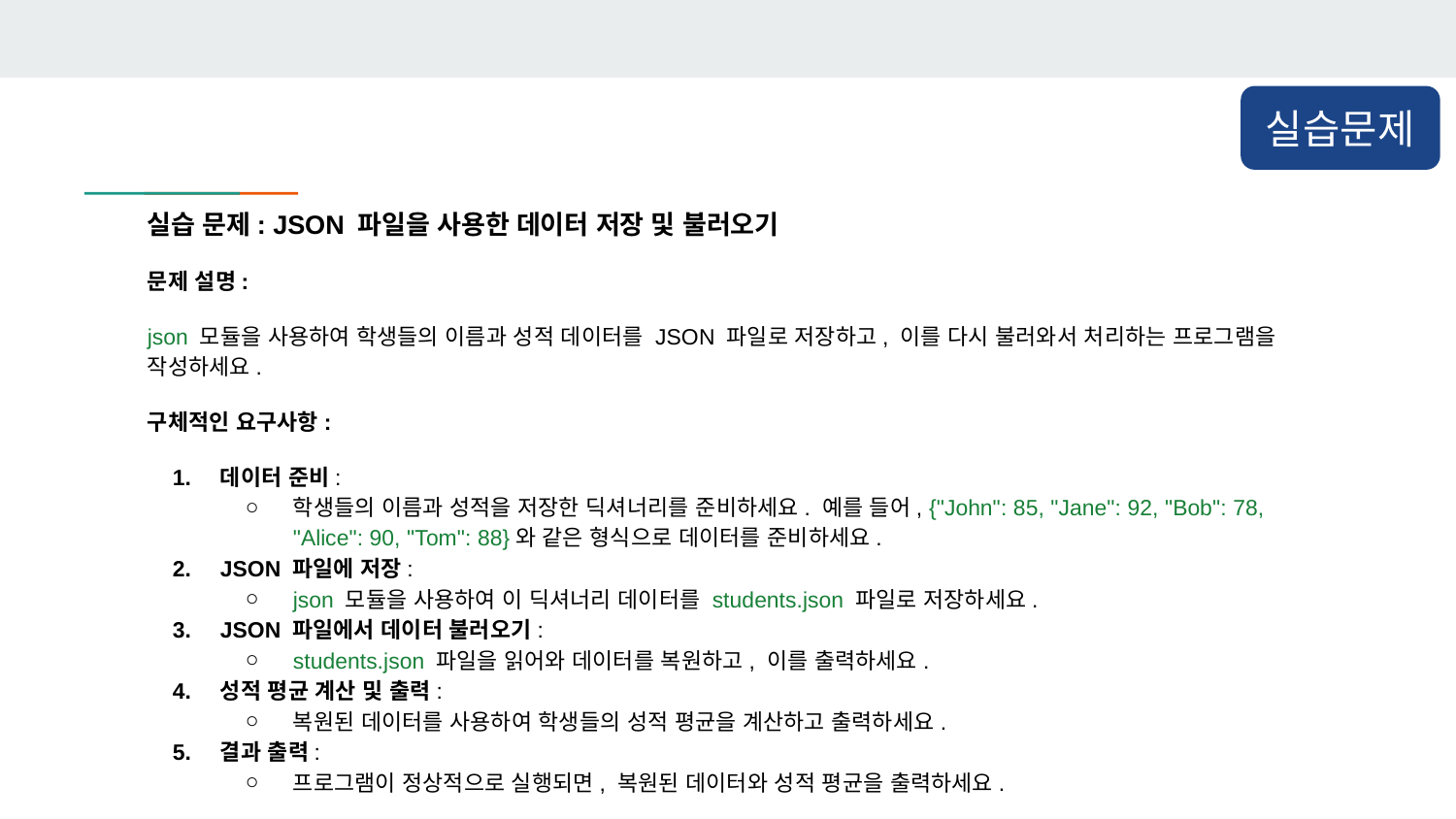

실습문제
실습 문제: JSON 파일을 사용한 데이터 저장 및 불러오기
문제 설명:
json 모듈을 사용하여 학생들의 이름과 성적 데이터를 JSON 파일로 저장하고, 이를 다시 불러와서 처리하는 프로그램을 작성하세요.
구체적인 요구사항:
데이터 준비:
학생들의 이름과 성적을 저장한 딕셔너리를 준비하세요. 예를 들어, {"John": 85, "Jane": 92, "Bob": 78, "Alice": 90, "Tom": 88}와 같은 형식으로 데이터를 준비하세요.
JSON 파일에 저장:
json 모듈을 사용하여 이 딕셔너리 데이터를 students.json 파일로 저장하세요.
JSON 파일에서 데이터 불러오기:
students.json 파일을 읽어와 데이터를 복원하고, 이를 출력하세요.
성적 평균 계산 및 출력:
복원된 데이터를 사용하여 학생들의 성적 평균을 계산하고 출력하세요.
결과 출력:
프로그램이 정상적으로 실행되면, 복원된 데이터와 성적 평균을 출력하세요.